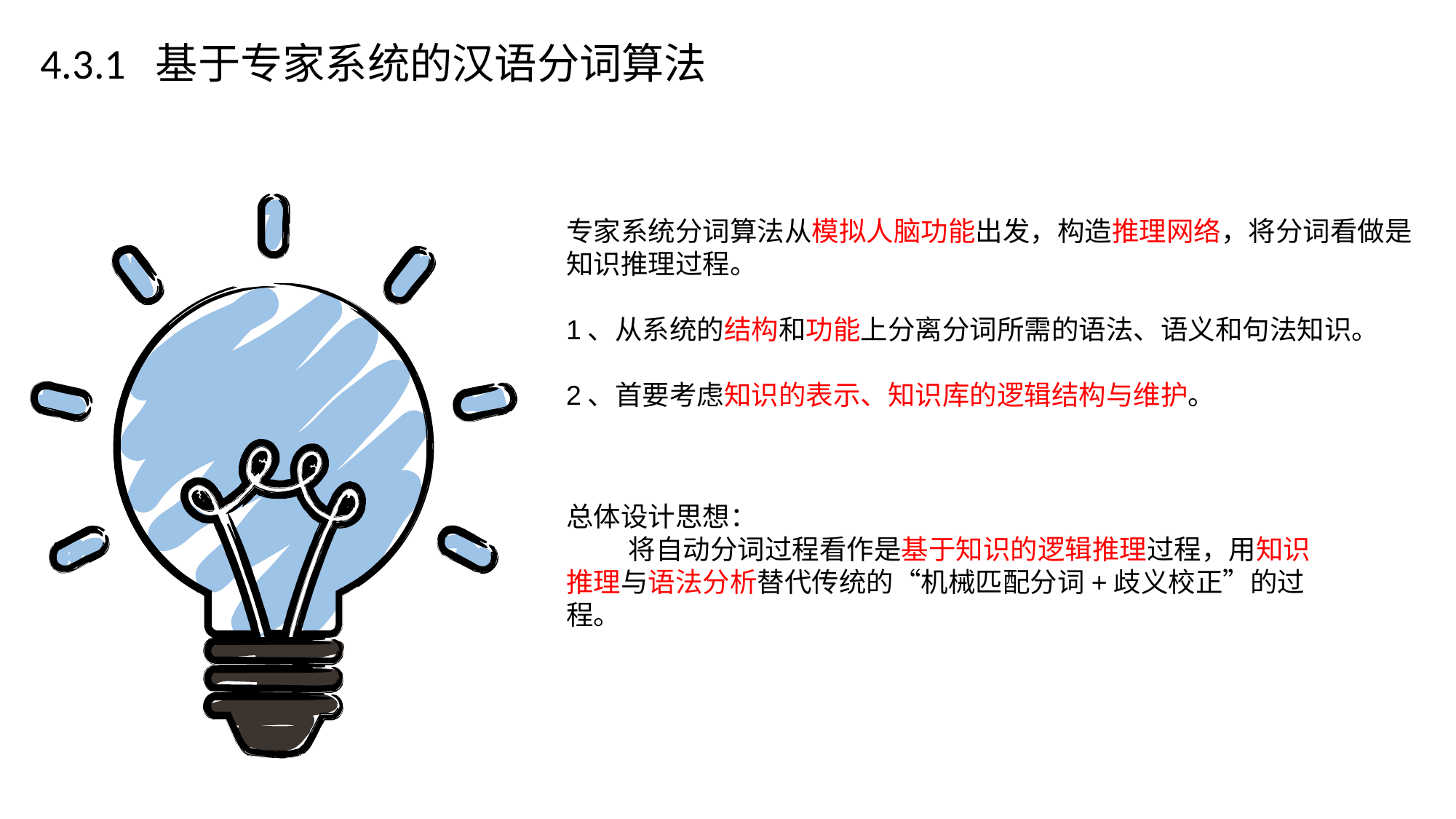

4.3.1  基于专家系统的汉语分词算法

专家系统分词算法从模拟人脑功能出发，构造推理网络，将分词看做是知识推理过程。

1、从系统的结构和功能上分离分词所需的语法、语义和句法知识。

2、首要考虑知识的表示、知识库的逻辑结构与维护。

总体设计思想：
         将自动分词过程看作是基于知识的逻辑推理过程，用知识推理与语法分析替代传统的“机械匹配分词+歧义校正”的过程。